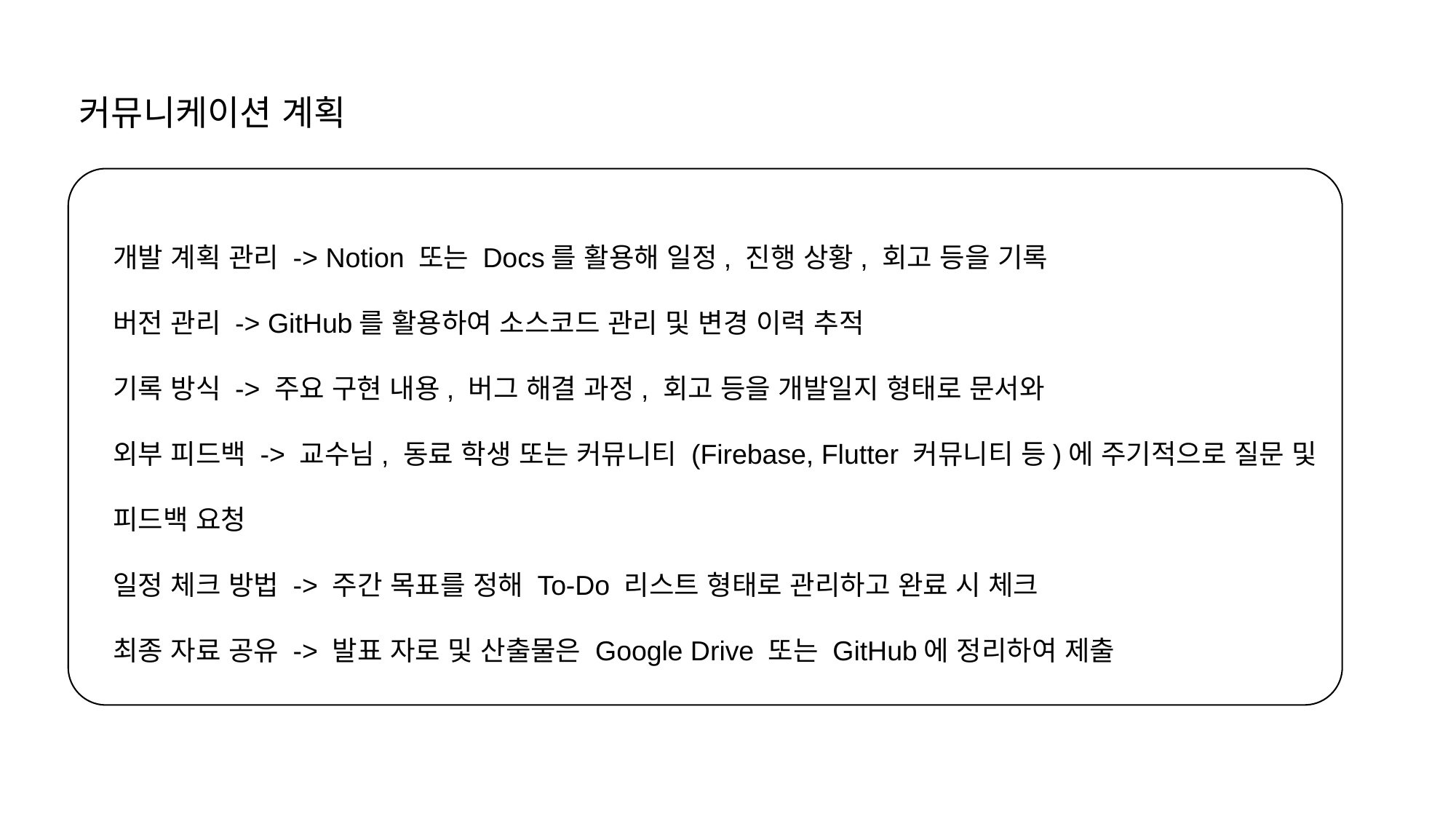

커뮤니케이션 계획
# 개발 계획 관리 -> Notion 또는 Docs를 활용해 일정, 진행 상황, 회고 등을 기록 버전 관리 -> GitHub를 활용하여 소스코드 관리 및 변경 이력 추적 기록 방식 -> 주요 구현 내용, 버그 해결 과정, 회고 등을 개발일지 형태로 문서와 외부 피드백 -> 교수님, 동료 학생 또는 커뮤니티 (Firebase, Flutter 커뮤니티 등)에 주기적으로 질문 및 피드백 요청 일정 체크 방법 -> 주간 목표를 정해 To-Do 리스트 형태로 관리하고 완료 시 체크 최종 자료 공유 -> 발표 자로 및 산출물은 Google Drive 또는 GitHub에 정리하여 제출